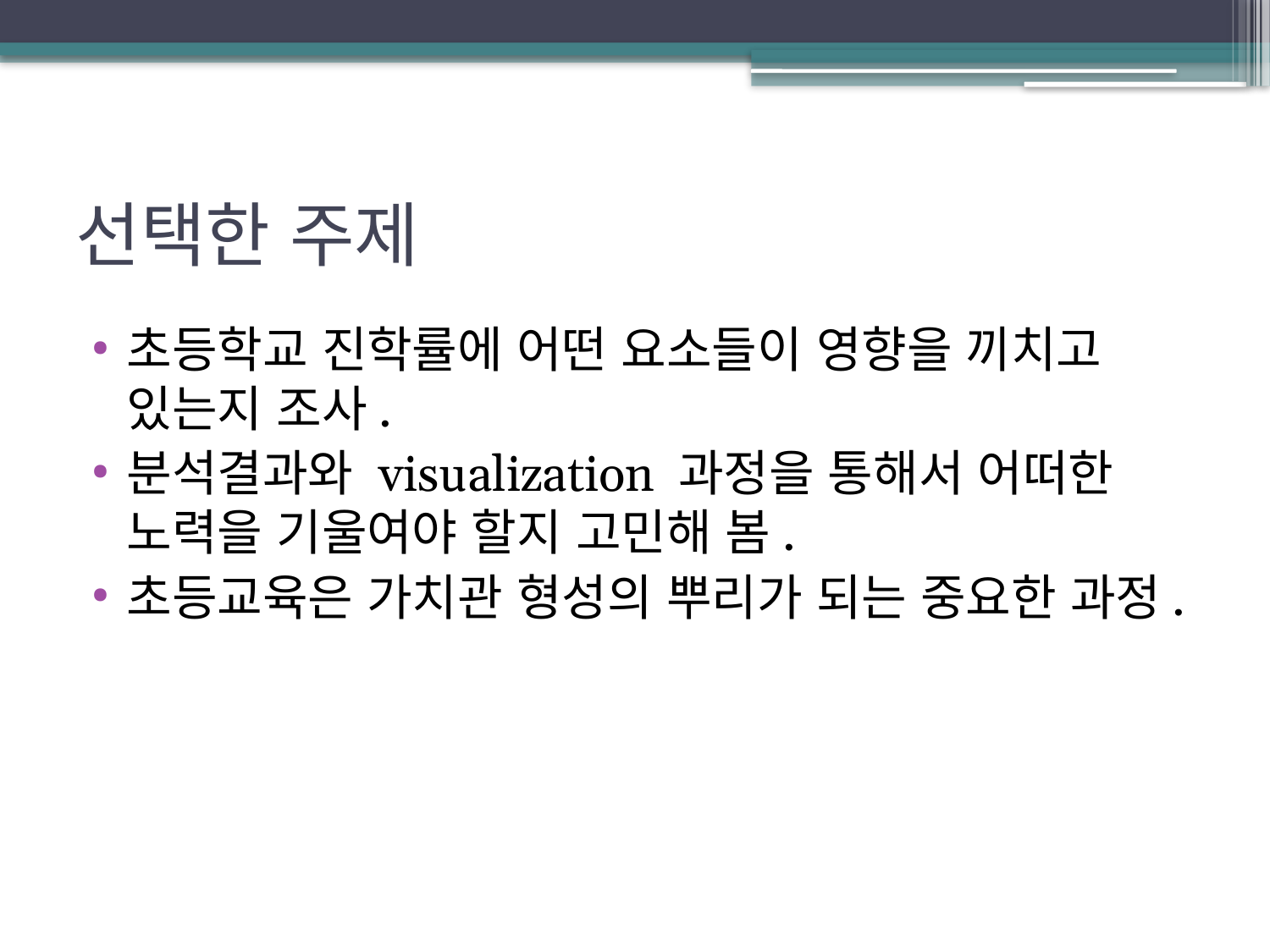

# 선택한 주제
초등학교 진학률에 어떤 요소들이 영향을 끼치고 있는지 조사.
분석결과와 visualization 과정을 통해서 어떠한 노력을 기울여야 할지 고민해 봄.
초등교육은 가치관 형성의 뿌리가 되는 중요한 과정.